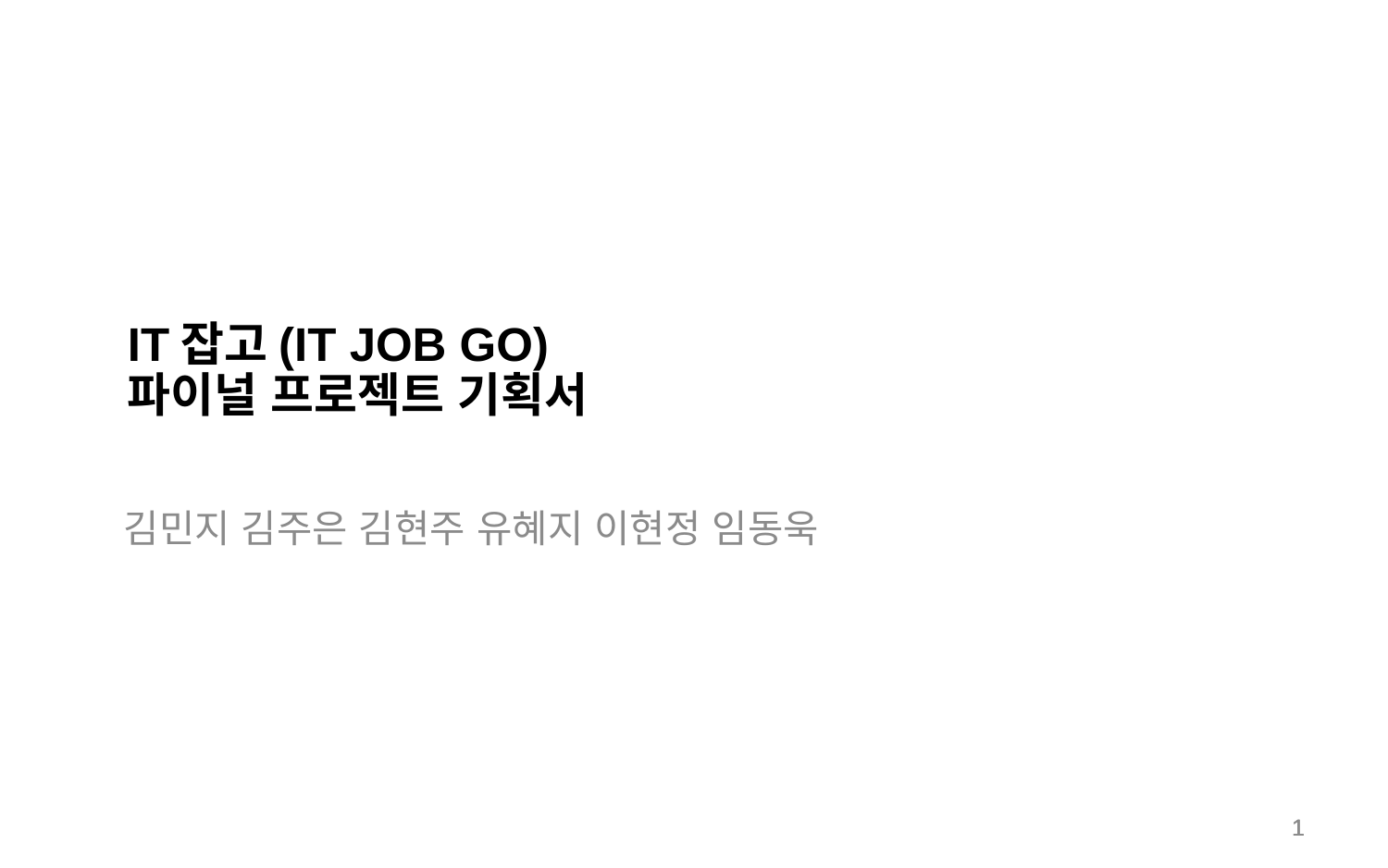

# IT잡고(IT JOB GO) 파이널 프로젝트 기획서
김민지 김주은 김현주 유혜지 이현정 임동욱
1
1
1